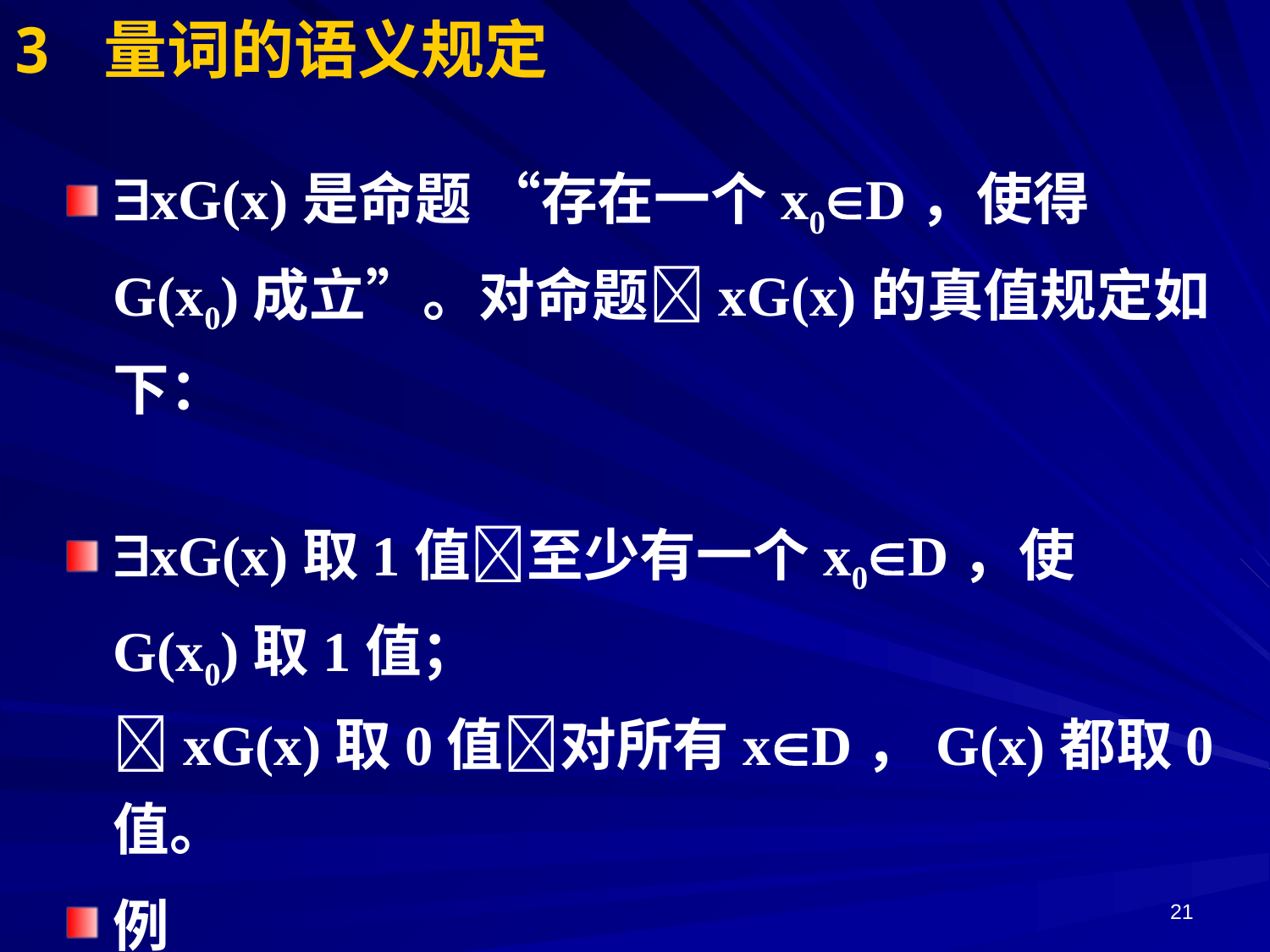

# 3 量词的语义规定
∃xG(x)是命题 “存在一个x0∈D，使得G(x0)成立”。对命题∃xG(x)的真值规定如下：
∃xG(x)取1值⇔至少有一个x0∈D，使G(x0)取1值；
∃xG(x)取0值⇔对所有x∈D，G(x)都取0值。
例
21